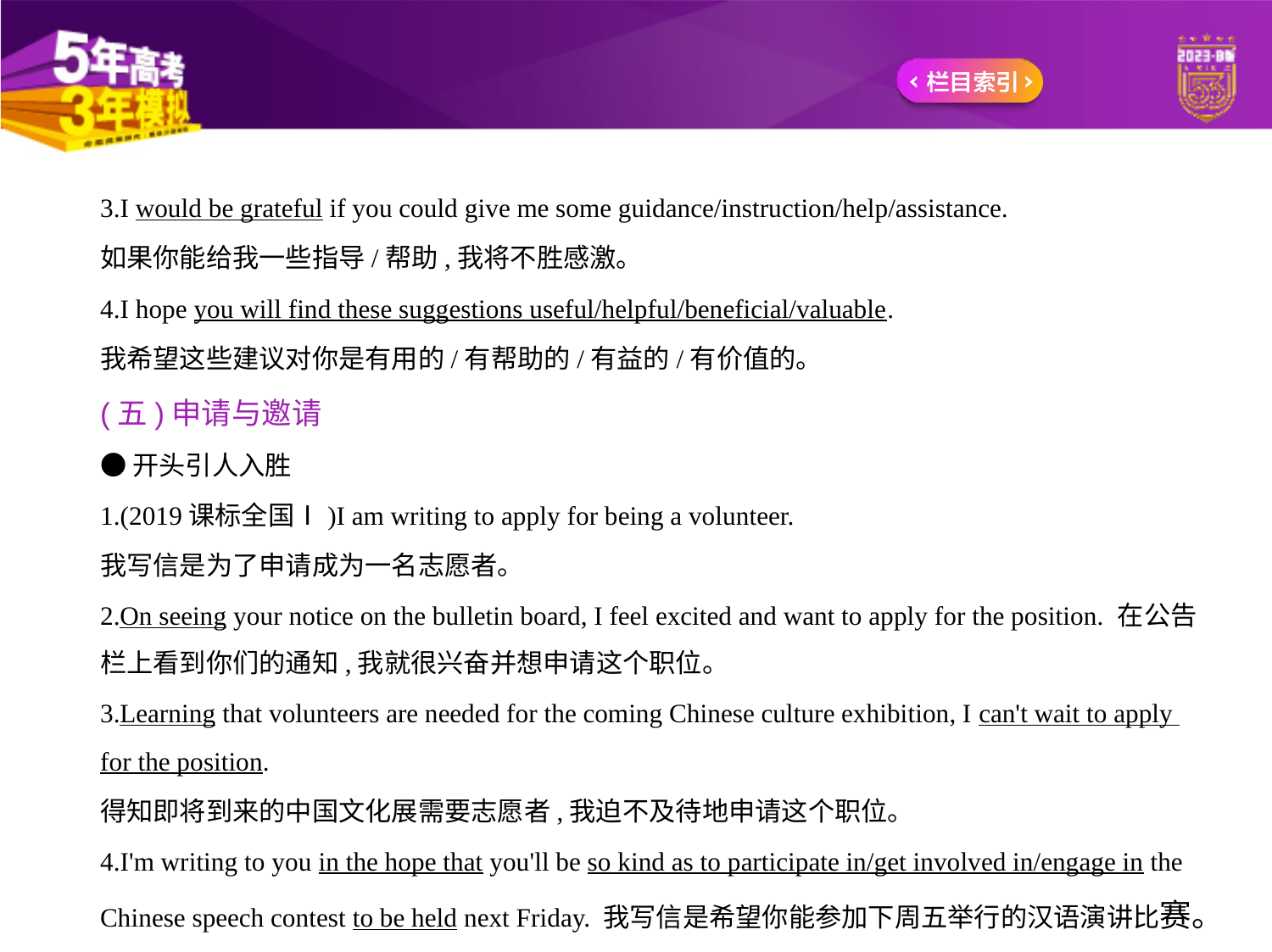

3.I would be grateful if you could give me some guidance/instruction/help/assistance.
如果你能给我一些指导/帮助,我将不胜感激。
4.I hope you will find these suggestions useful/helpful/beneficial/valuable.
我希望这些建议对你是有用的/有帮助的/有益的/有价值的。
(五)申请与邀请
●开头引人入胜
1.(2019课标全国Ⅰ)I am writing to apply for being a volunteer.
我写信是为了申请成为一名志愿者。
2.On seeing your notice on the bulletin board, I feel excited and want to apply for the position. 在公告
栏上看到你们的通知,我就很兴奋并想申请这个职位。
3.Learning that volunteers are needed for the coming Chinese culture exhibition, I can't wait to apply
for the position.
得知即将到来的中国文化展需要志愿者,我迫不及待地申请这个职位。
4.I'm writing to you in the hope that you'll be so kind as to participate in/get involved in/engage in the
Chinese speech contest to be held next Friday. 我写信是希望你能参加下周五举行的汉语演讲比赛。